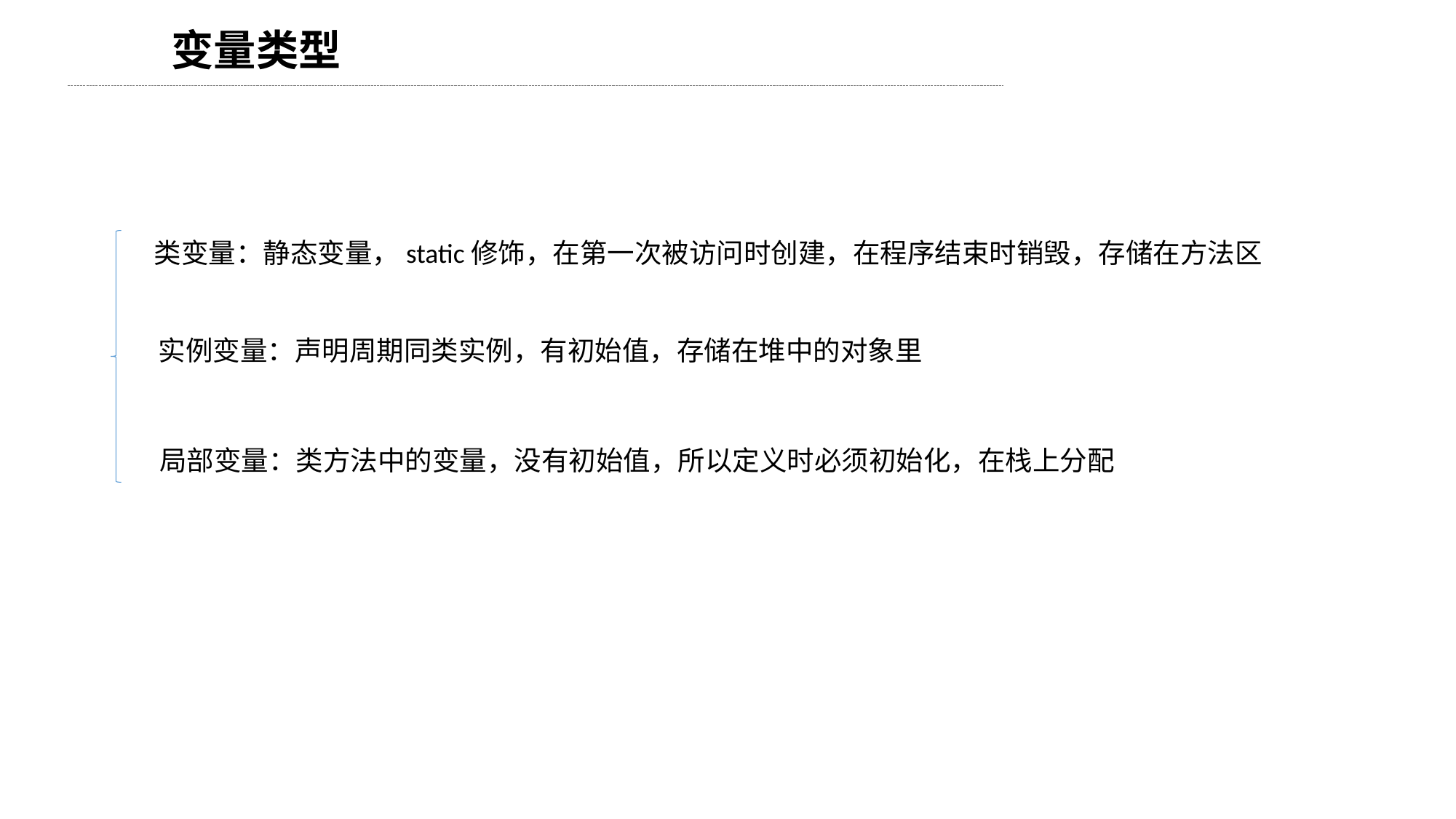

变量类型

类变量：静态变量，static修饰，在第一次被访问时创建，在程序结束时销毁，存储在方法区
实例变量：声明周期同类实例，有初始值，存储在堆中的对象里
局部变量：类方法中的变量，没有初始值，所以定义时必须初始化，在栈上分配